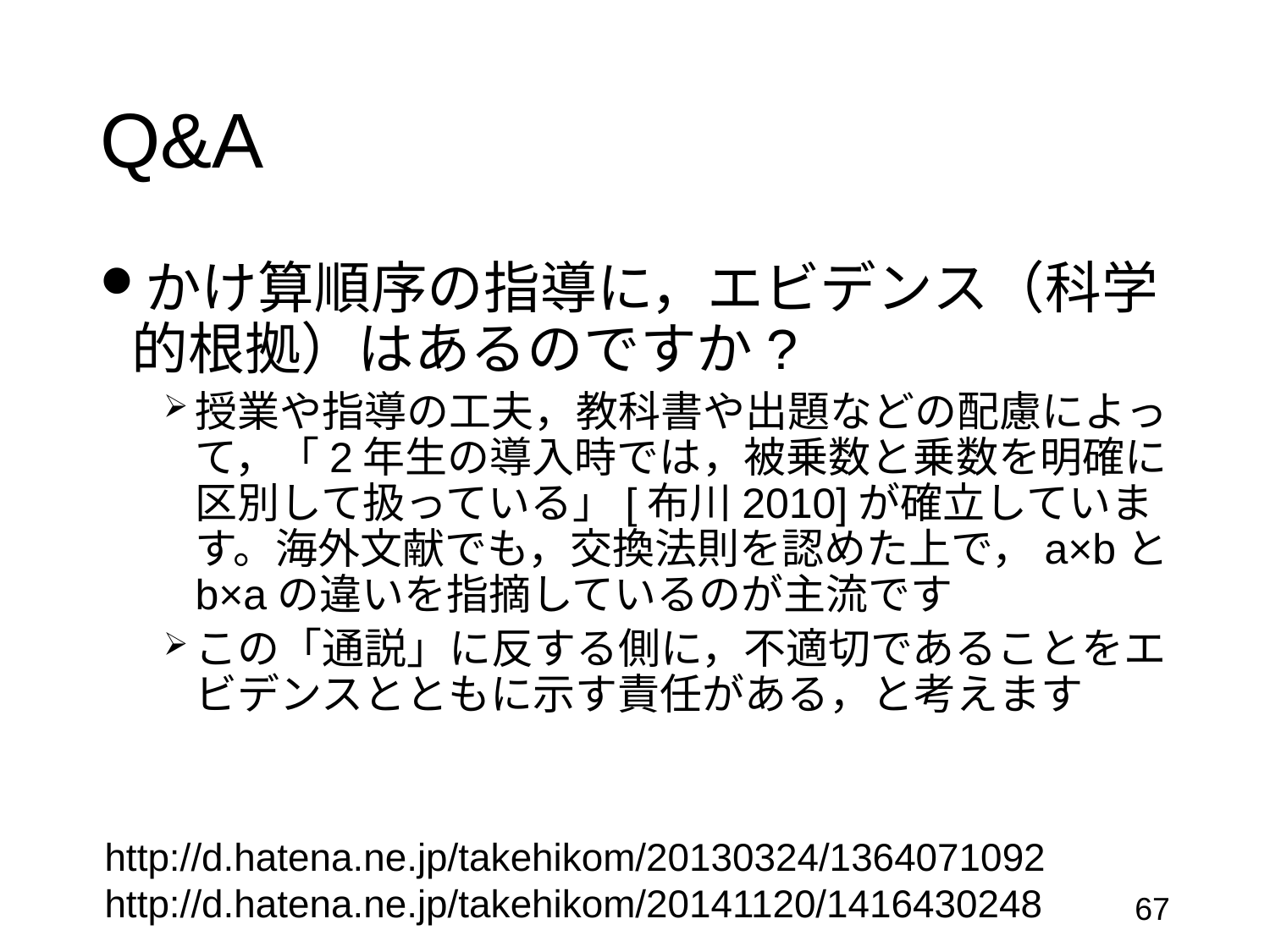

# Q&A
かけ算順序の指導に，エビデンス（科学的根拠）はあるのですか?
授業や指導の工夫，教科書や出題などの配慮によって，「2年生の導入時では，被乗数と乗数を明確に区別して扱っている」[布川2010]が確立しています。海外文献でも，交換法則を認めた上で，a×bとb×aの違いを指摘しているのが主流です
この「通説」に反する側に，不適切であることをエビデンスとともに示す責任がある，と考えます
http://d.hatena.ne.jp/takehikom/20130324/1364071092
http://d.hatena.ne.jp/takehikom/20141120/1416430248
67